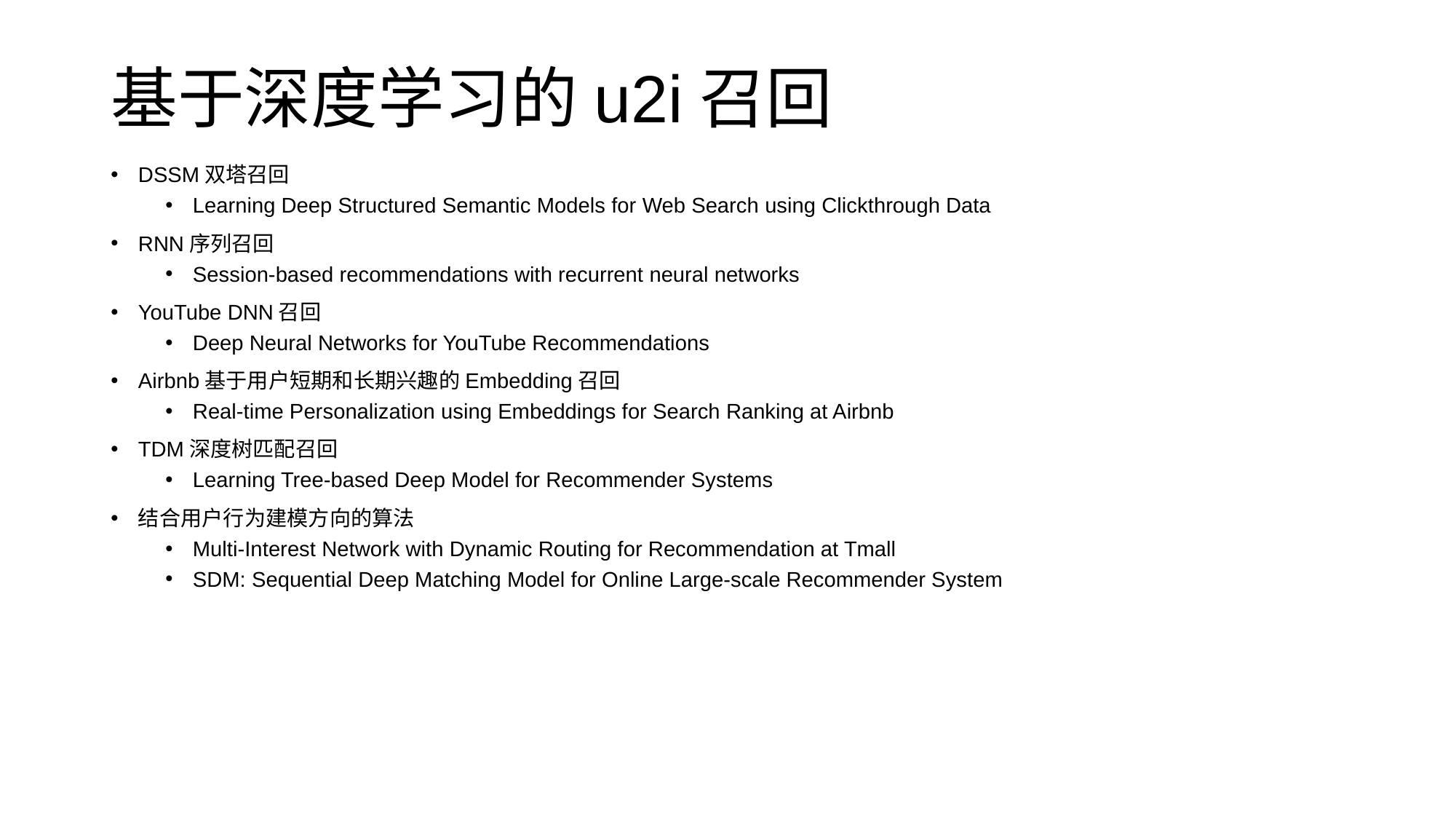

# 基于深度学习的u2i召回
DSSM双塔召回
Learning Deep Structured Semantic Models for Web Search using Clickthrough Data
RNN序列召回
Session-based recommendations with recurrent neural networks
YouTube DNN召回
Deep Neural Networks for YouTube Recommendations
Airbnb基于用户短期和长期兴趣的Embedding召回
Real-time Personalization using Embeddings for Search Ranking at Airbnb
TDM深度树匹配召回
Learning Tree-based Deep Model for Recommender Systems
结合用户行为建模方向的算法
Multi-Interest Network with Dynamic Routing for Recommendation at Tmall
SDM: Sequential Deep Matching Model for Online Large-scale Recommender System